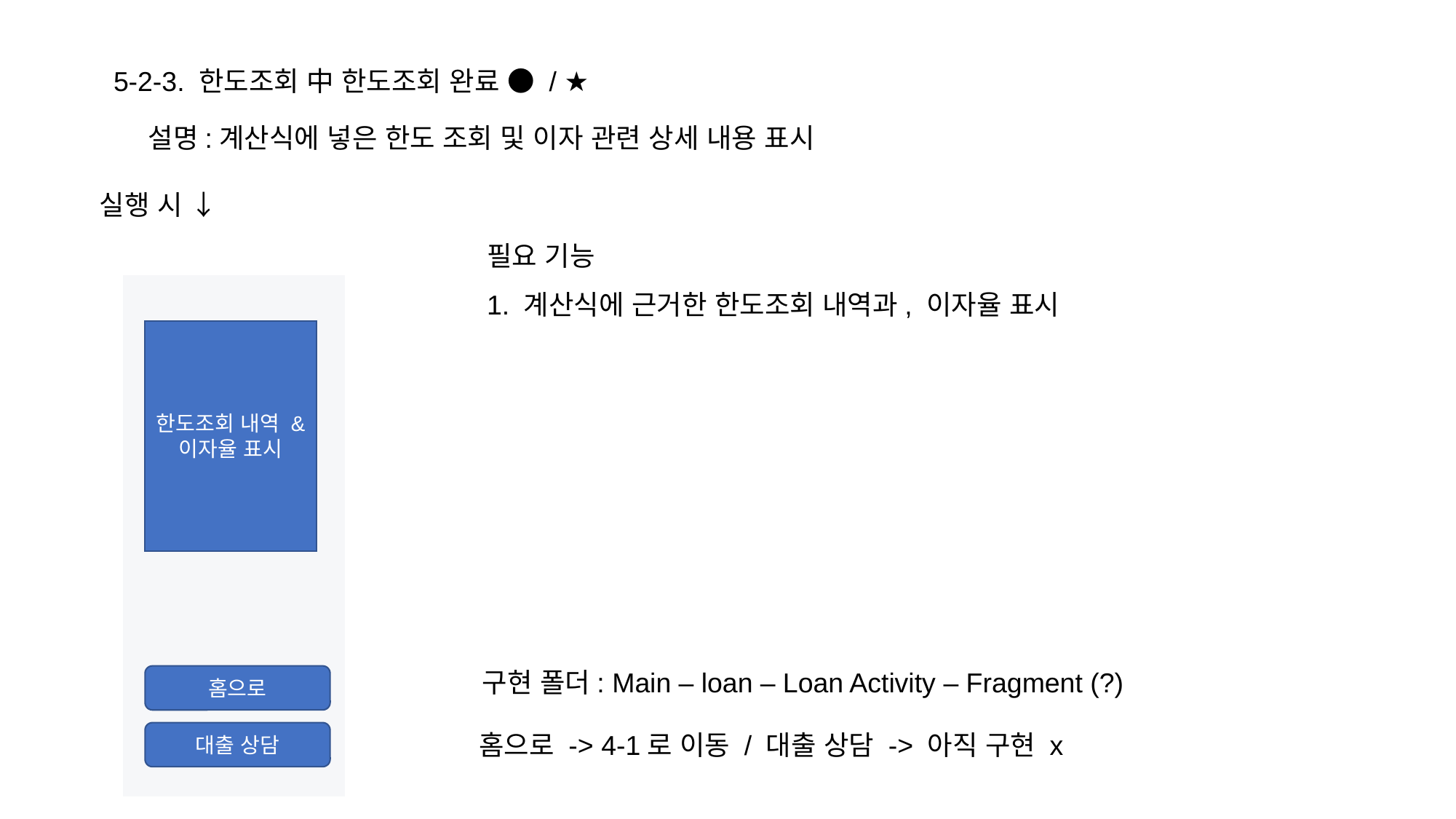

5-2-3. 한도조회 中 한도조회 완료 ● / ★
설명:계산식에 넣은 한도 조회 및 이자 관련 상세 내용 표시
실행 시 ↓
필요 기능
1. 계산식에 근거한 한도조회 내역과, 이자율 표시

한도조회 내역 & 이자율 표시
구현 폴더: Main – loan – Loan Activity – Fragment (?)
홈으로
대출 상담
홈으로 -> 4-1로 이동 / 대출 상담 -> 아직 구현 x